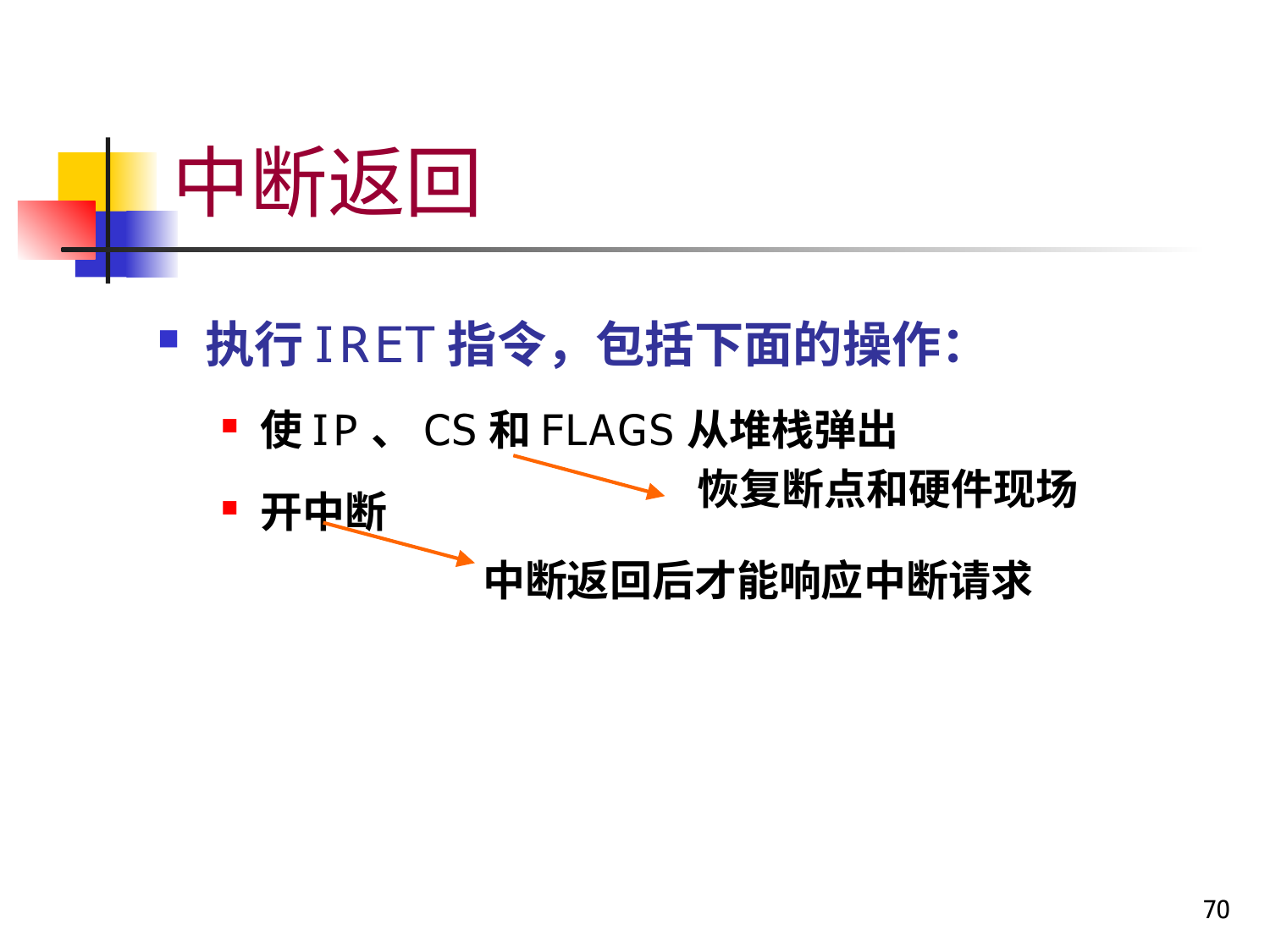

# 中断返回
执行IRET指令，包括下面的操作：
使IP、CS和FLAGS从堆栈弹出
开中断

恢复断点和硬件现场

中断返回后才能响应中断请求
70